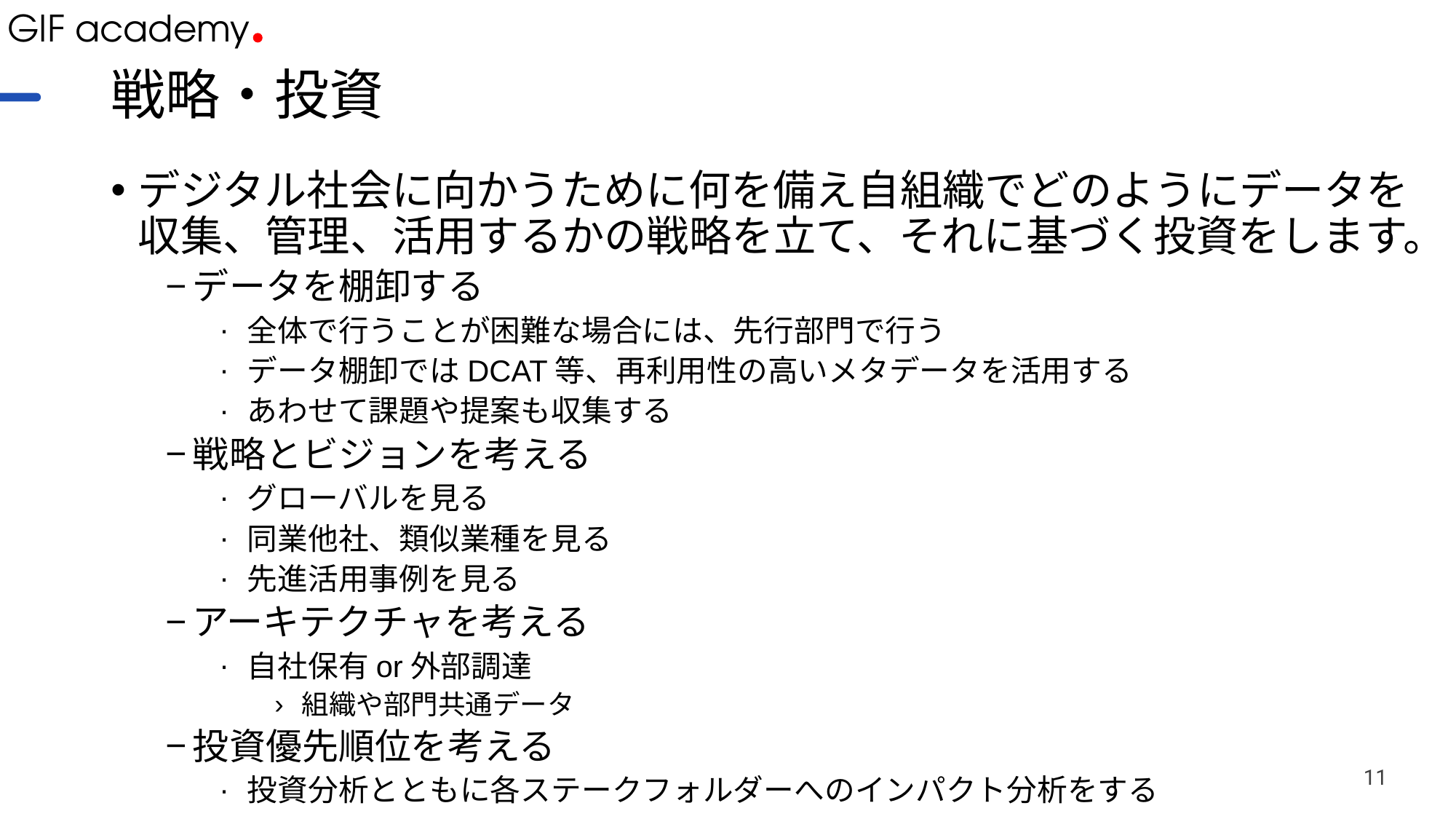

# 戦略・投資
デジタル社会に向かうために何を備え自組織でどのようにデータを収集、管理、活用するかの戦略を立て、それに基づく投資をします。
データを棚卸する
全体で行うことが困難な場合には、先行部門で行う
データ棚卸ではDCAT等、再利用性の高いメタデータを活用する
あわせて課題や提案も収集する
戦略とビジョンを考える
グローバルを見る
同業他社、類似業種を見る
先進活用事例を見る
アーキテクチャを考える
自社保有or外部調達
組織や部門共通データ
投資優先順位を考える
投資分析とともに各ステークフォルダーへのインパクト分析をする
11